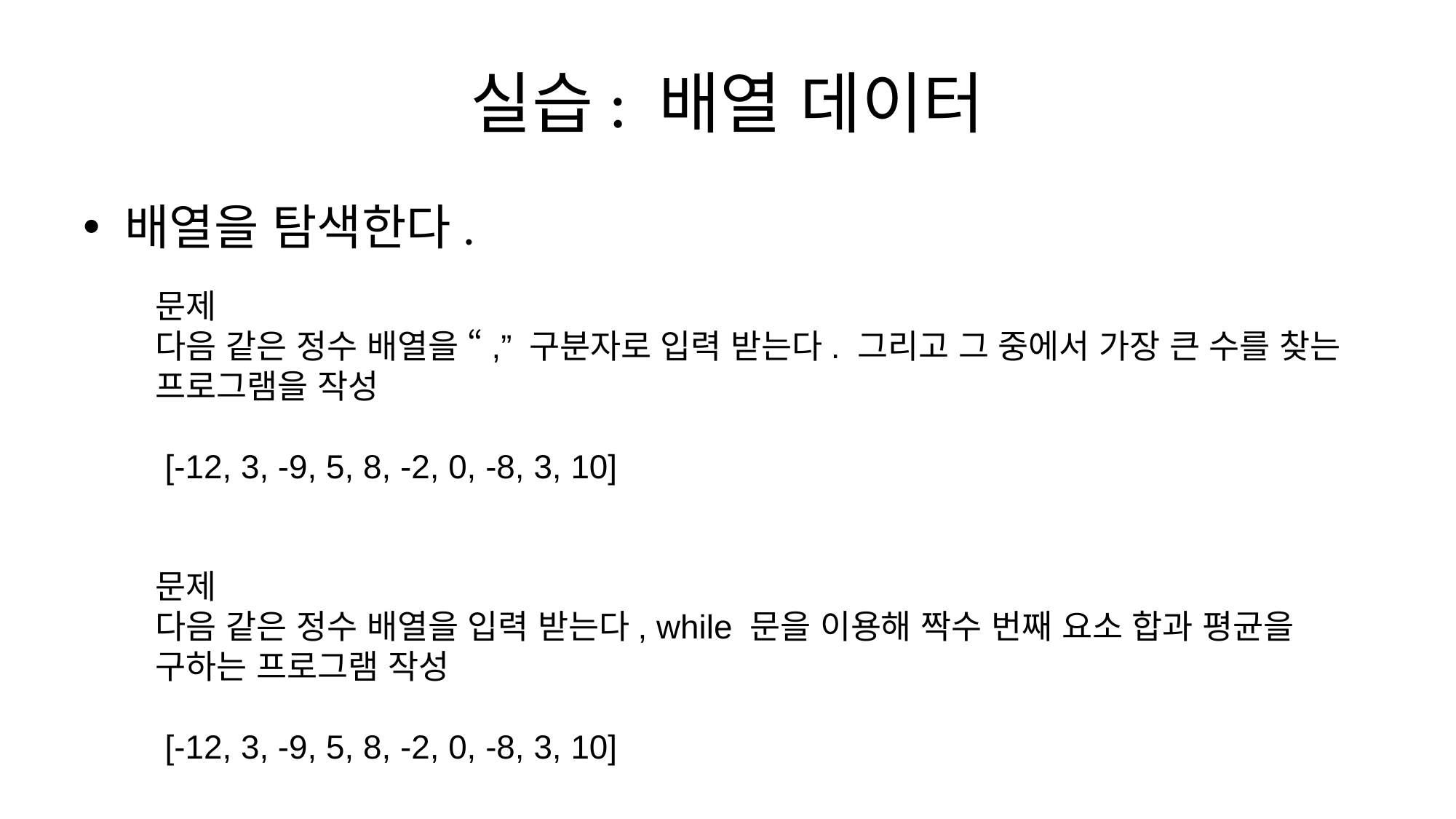

# 실습: 배열 데이터
배열을 탐색한다.
문제
다음 같은 정수 배열을 “,” 구분자로 입력 받는다. 그리고 그 중에서 가장 큰 수를 찾는 프로그램을 작성

 [-12, 3, -9, 5, 8, -2, 0, -8, 3, 10]

문제
다음 같은 정수 배열을 입력 받는다, while 문을 이용해 짝수 번째 요소 합과 평균을 구하는 프로그램 작성

 [-12, 3, -9, 5, 8, -2, 0, -8, 3, 10]